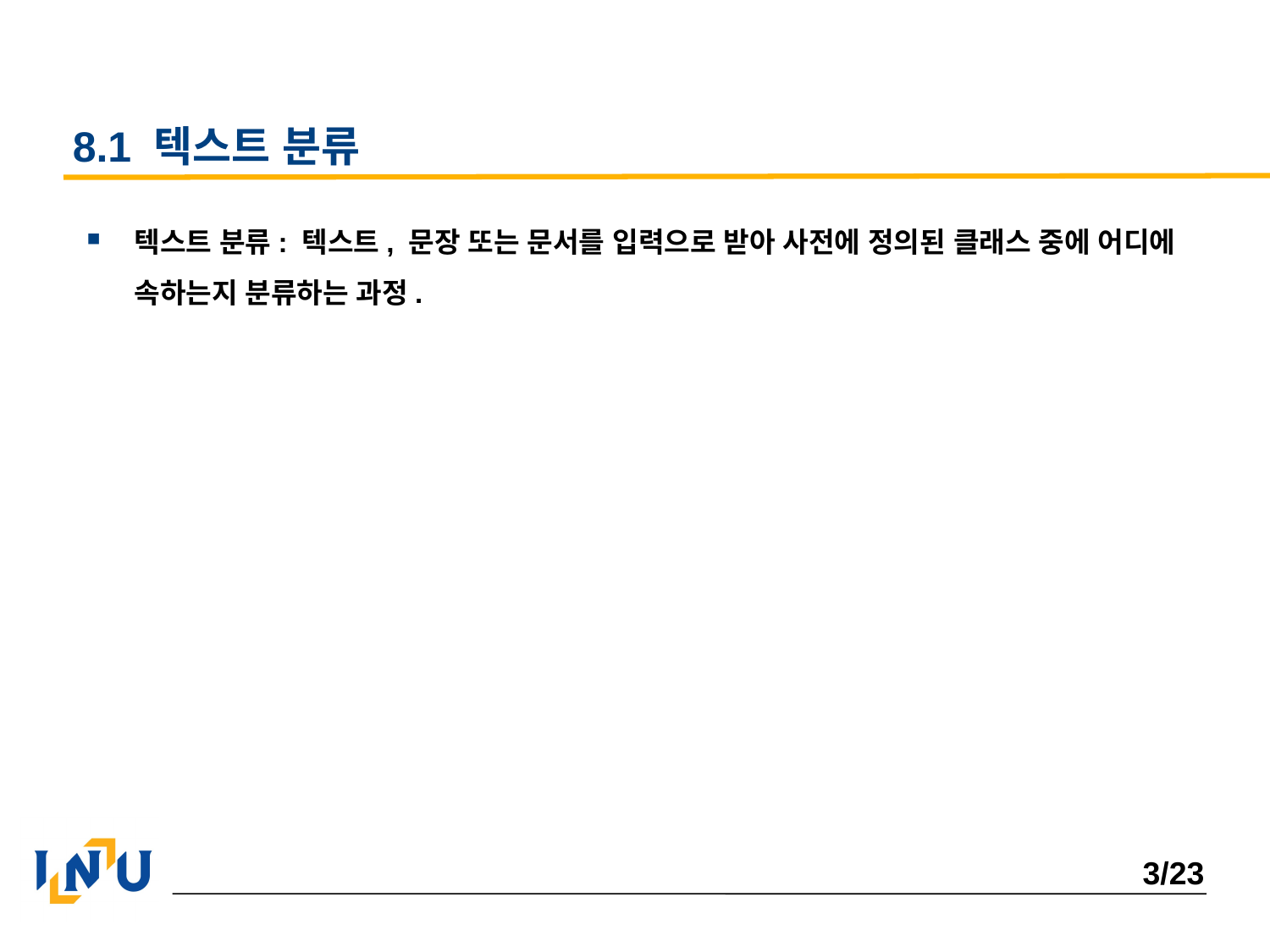

# 8.1 텍스트 분류
텍스트 분류: 텍스트, 문장 또는 문서를 입력으로 받아 사전에 정의된 클래스 중에 어디에 속하는지 분류하는 과정.